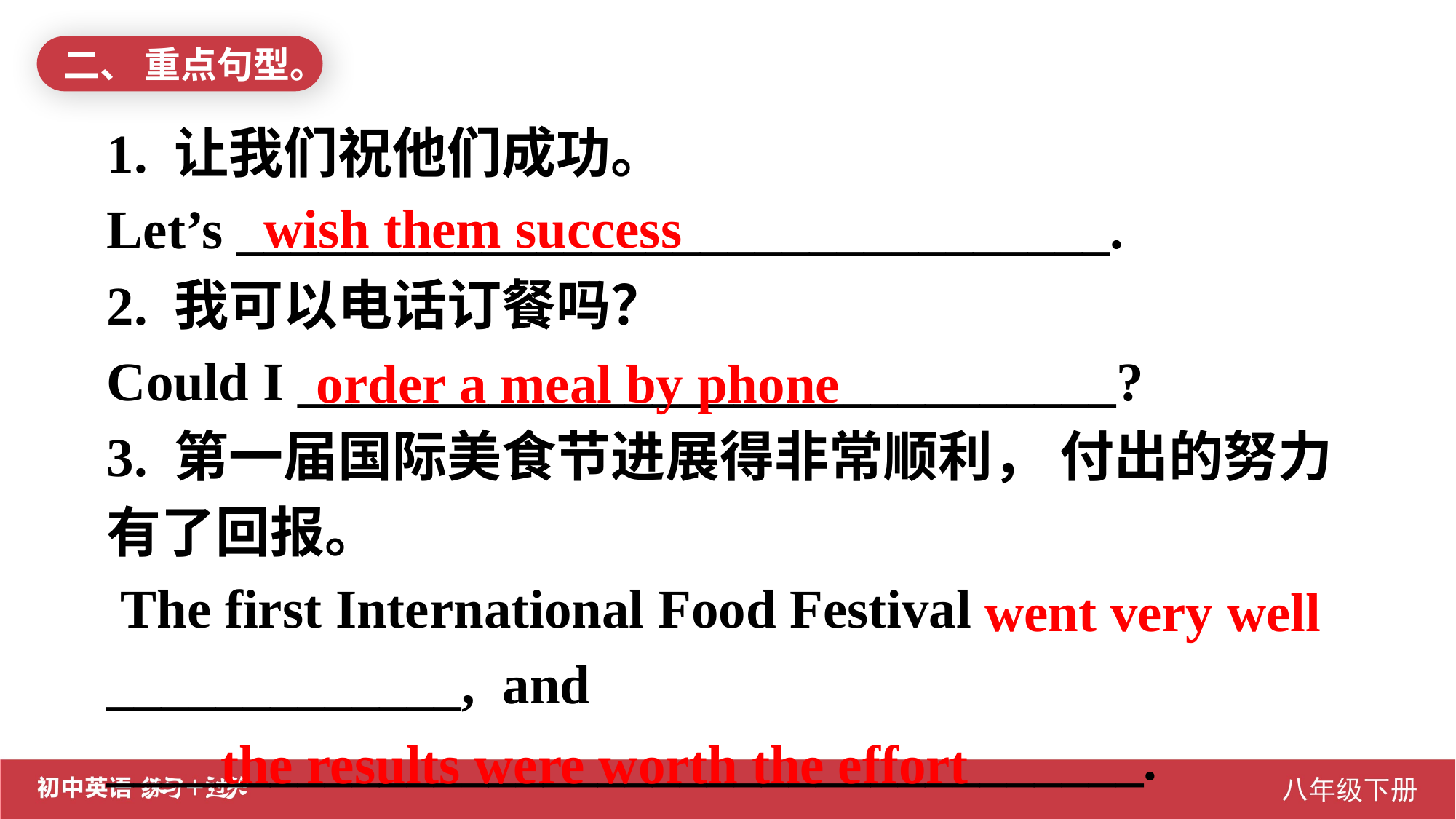

二、 重点句型。
1. 让我们祝他们成功。
Let’s ________________________________.
2. 我可以电话订餐吗？
Could I ______________________________?
3. 第一届国际美食节进展得非常顺利， 付出的努力有了回报。
 The first International Food Festival _____________,  and ______________________________________.
wish them success
order a meal by phone
                                                              went very well
      the results were worth the effort